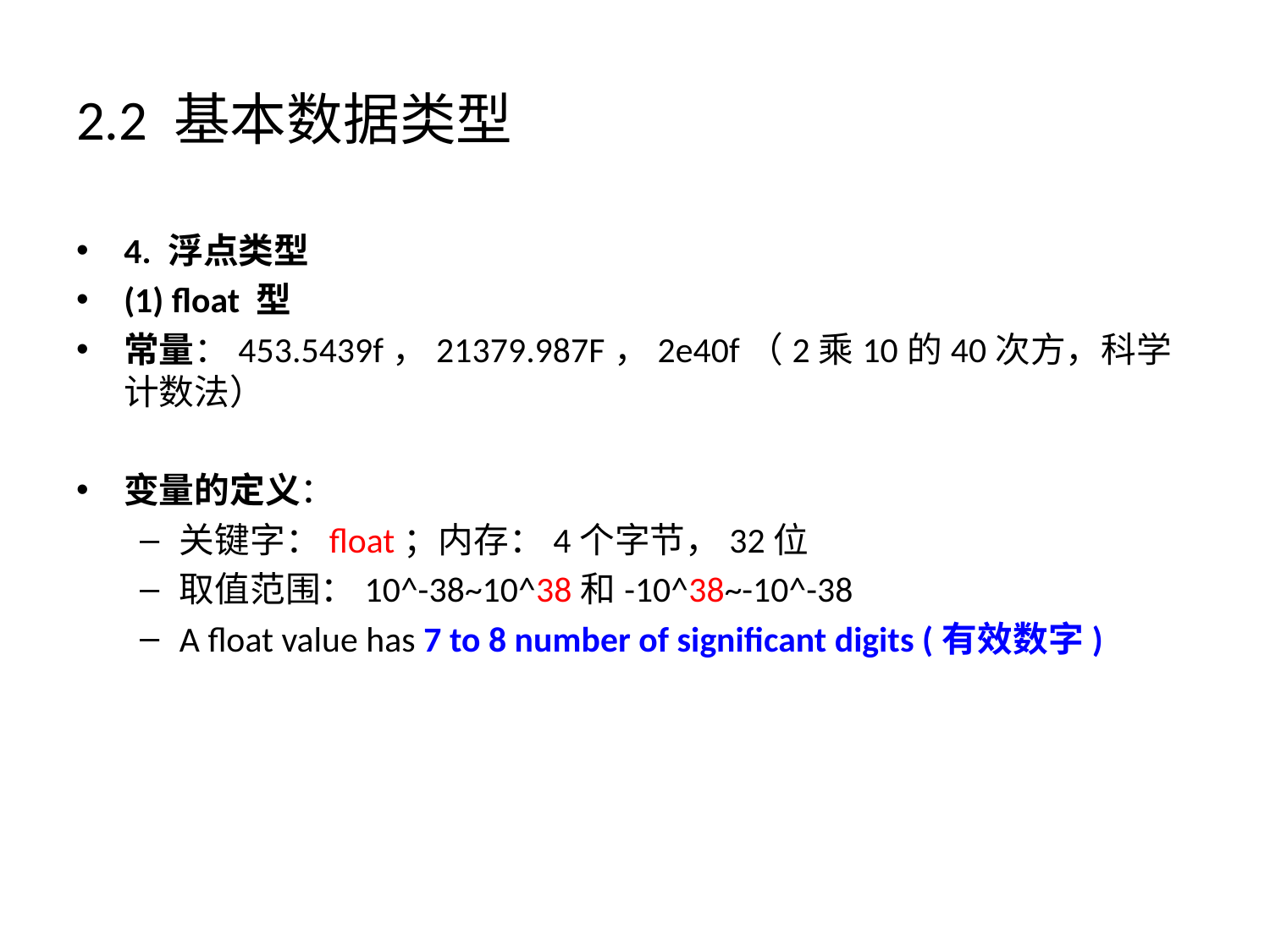

# 2.2 基本数据类型
4. 浮点类型
(1) float 型
常量：453.5439f，21379.987F，2e40f（2乘10的40次方，科学计数法）

变量的定义：
关键字：float；内存：4个字节，32位
取值范围：10^-38~10^38和-10^38~-10^-38
A float value has 7 to 8 number of significant digits (有效数字)